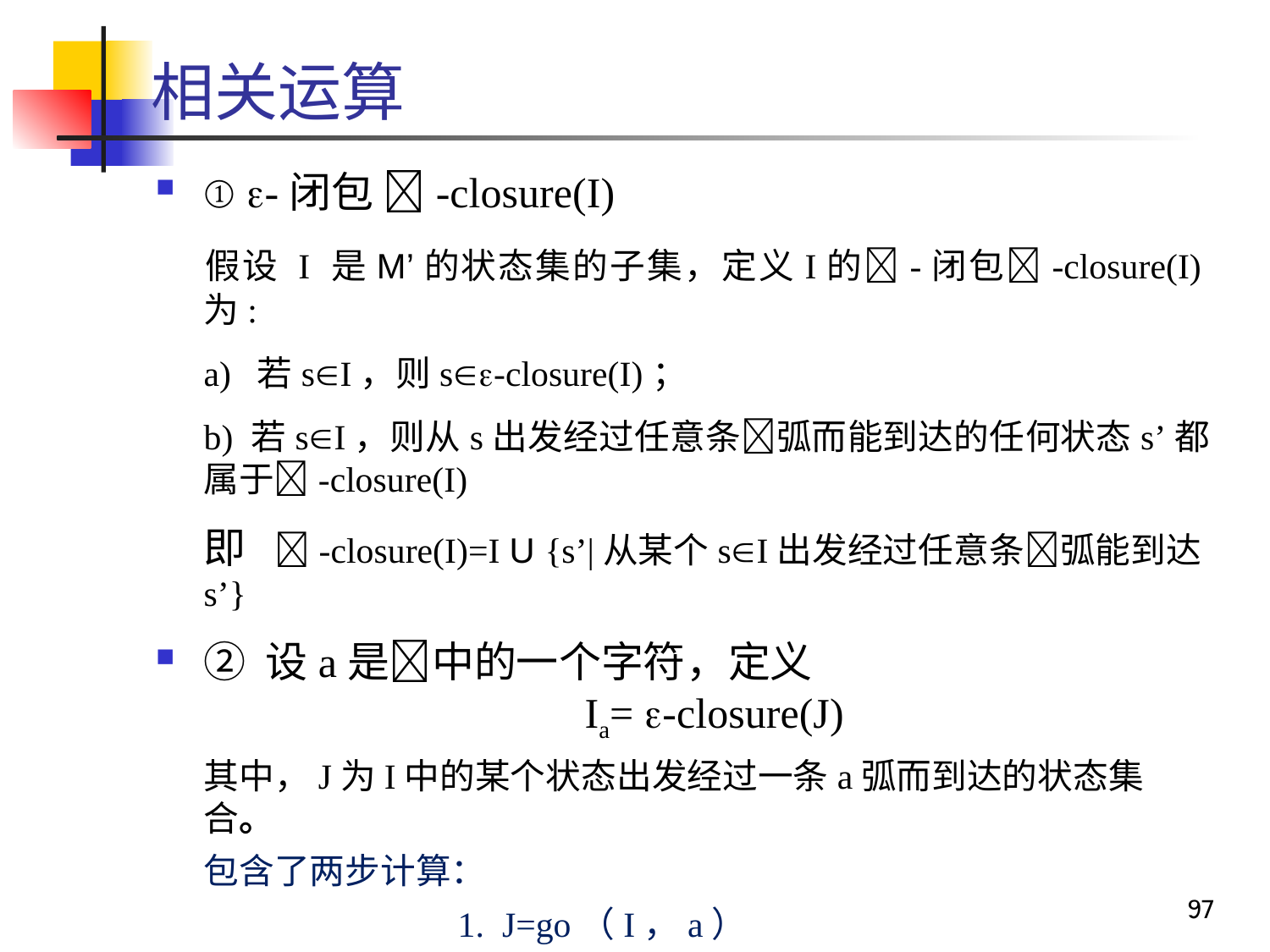

# 相关运算
① ε-闭包 ε-closure(I)
	假设 I 是M’的状态集的子集，定义I的ε-闭包ε-closure(I)为:
	a)  若s∈I，则s∈ε-closure(I)；
	b) 若s∈I，则从s出发经过任意条ε弧而能到达的任何状态s’都属于ε-closure(I)
	即   ε-closure(I)=I U {s’|从某个s∈I出发经过任意条ε弧能到达s’}
② 设a是Σ中的一个字符，定义
				Ia= ε-closure(J)
	其中，J为I中的某个状态出发经过一条a弧而到达的状态集合。
	包含了两步计算：
			1.  J=go（I，a）
			2.  Ia= ε-closure(J)

97